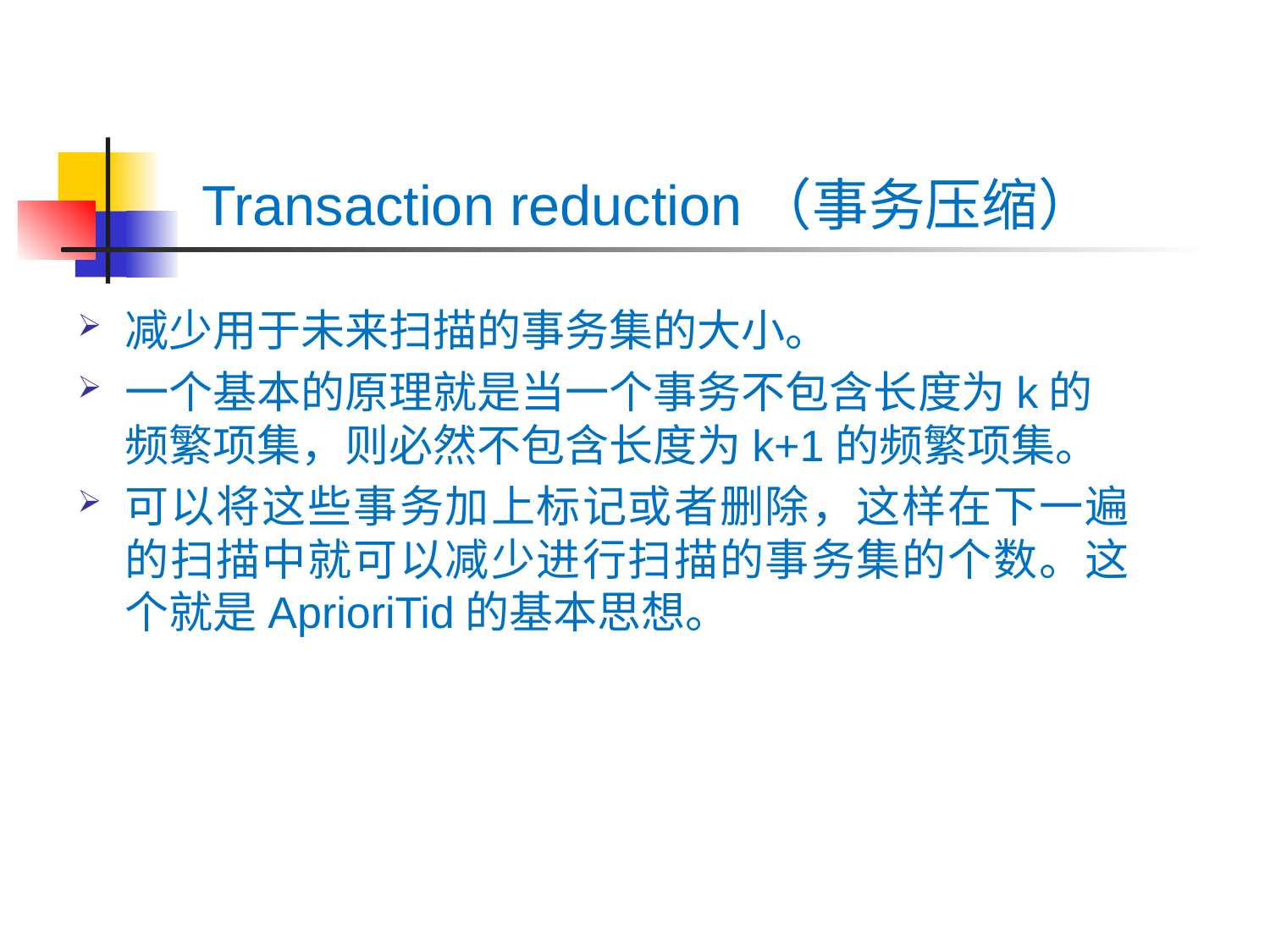

Transaction reduction（事务压缩）
减少用于未来扫描的事务集的大小。
一个基本的原理就是当一个事务不包含长度为k的频繁项集，则必然不包含长度为k+1的频繁项集。
可以将这些事务加上标记或者删除，这样在下一遍的扫描中就可以减少进行扫描的事务集的个数。这个就是AprioriTid的基本思想。